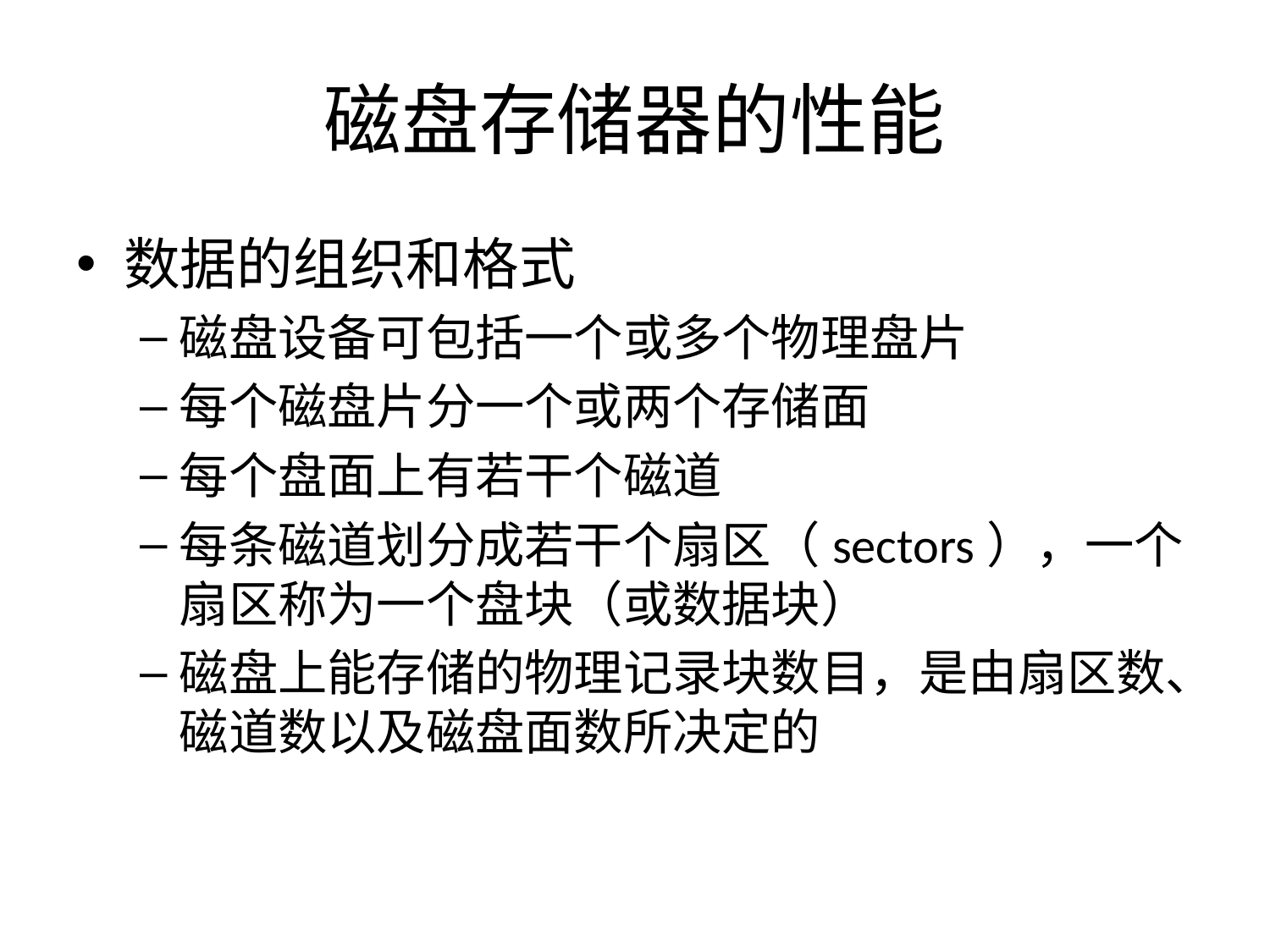

# 磁盘存储器的性能
数据的组织和格式
磁盘设备可包括一个或多个物理盘片
每个磁盘片分一个或两个存储面
每个盘面上有若干个磁道
每条磁道划分成若干个扇区（sectors），一个扇区称为一个盘块（或数据块）
磁盘上能存储的物理记录块数目，是由扇区数、磁道数以及磁盘面数所决定的